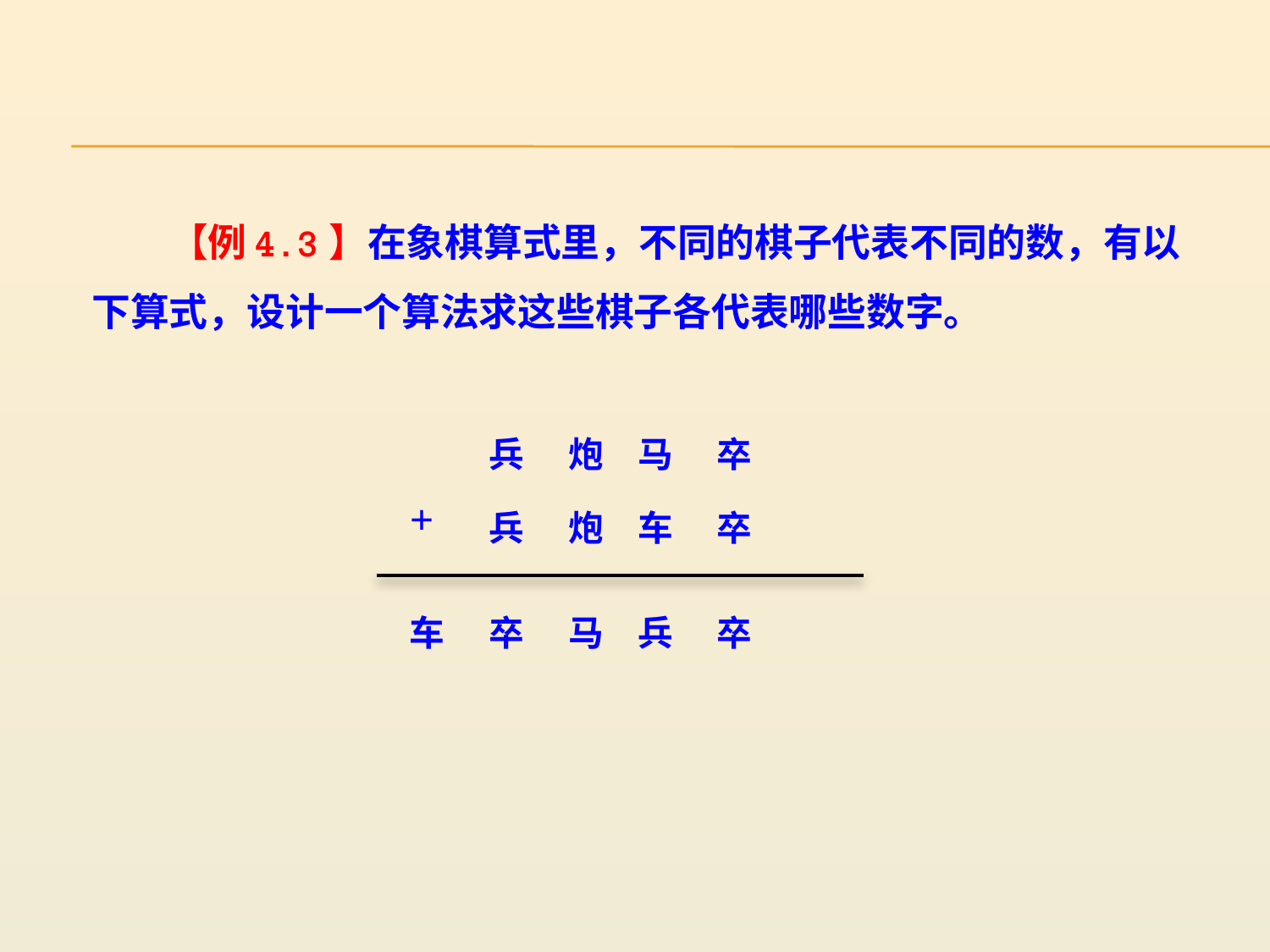

【例4.3】在象棋算式里，不同的棋子代表不同的数，有以下算式，设计一个算法求这些棋子各代表哪些数字。
兵
炮
马
卒
+
兵
炮
车
卒
车
卒
马
兵
卒